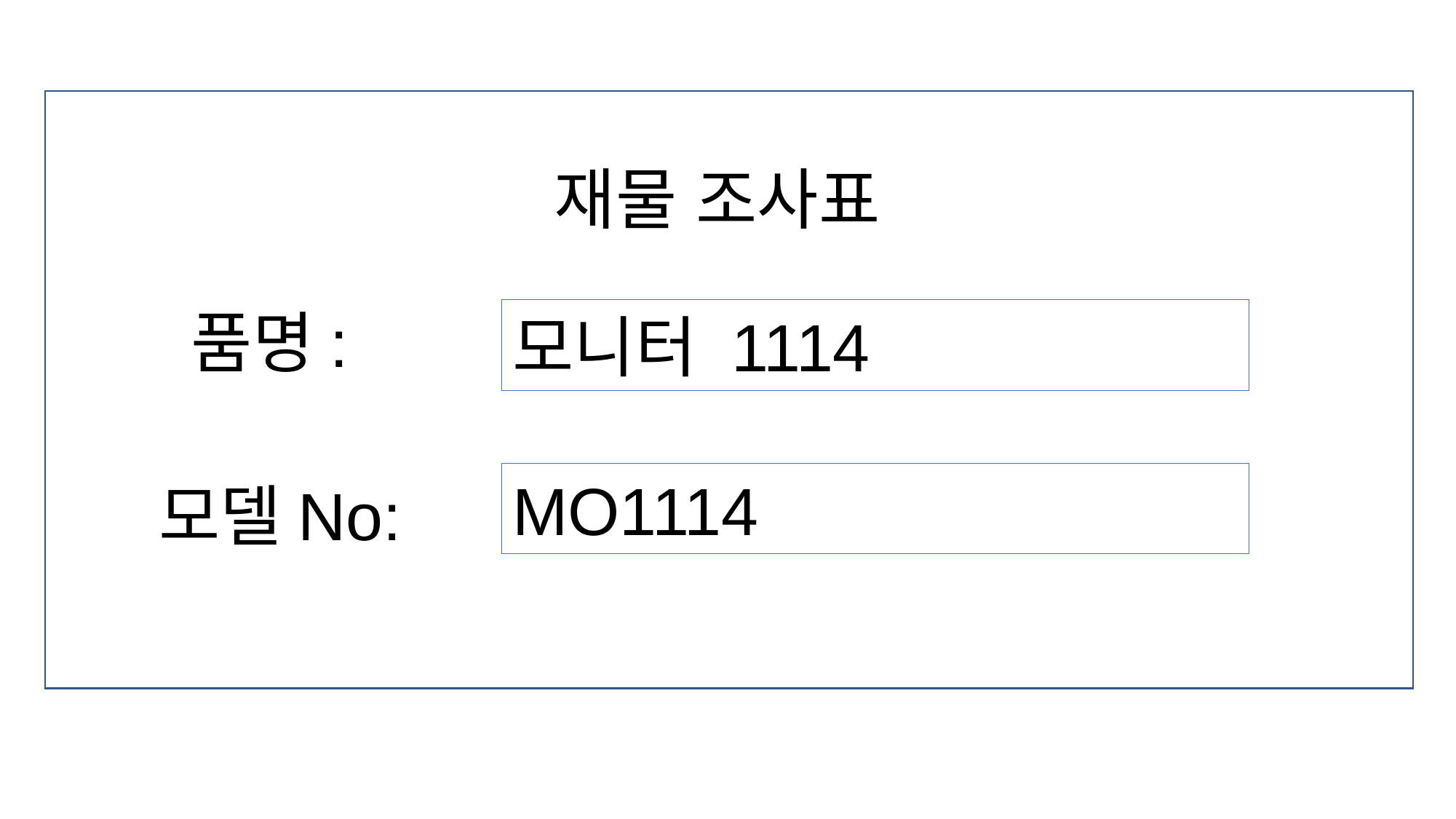

재물 조사표
품명:
모니터 1114
MO1114
모델No: